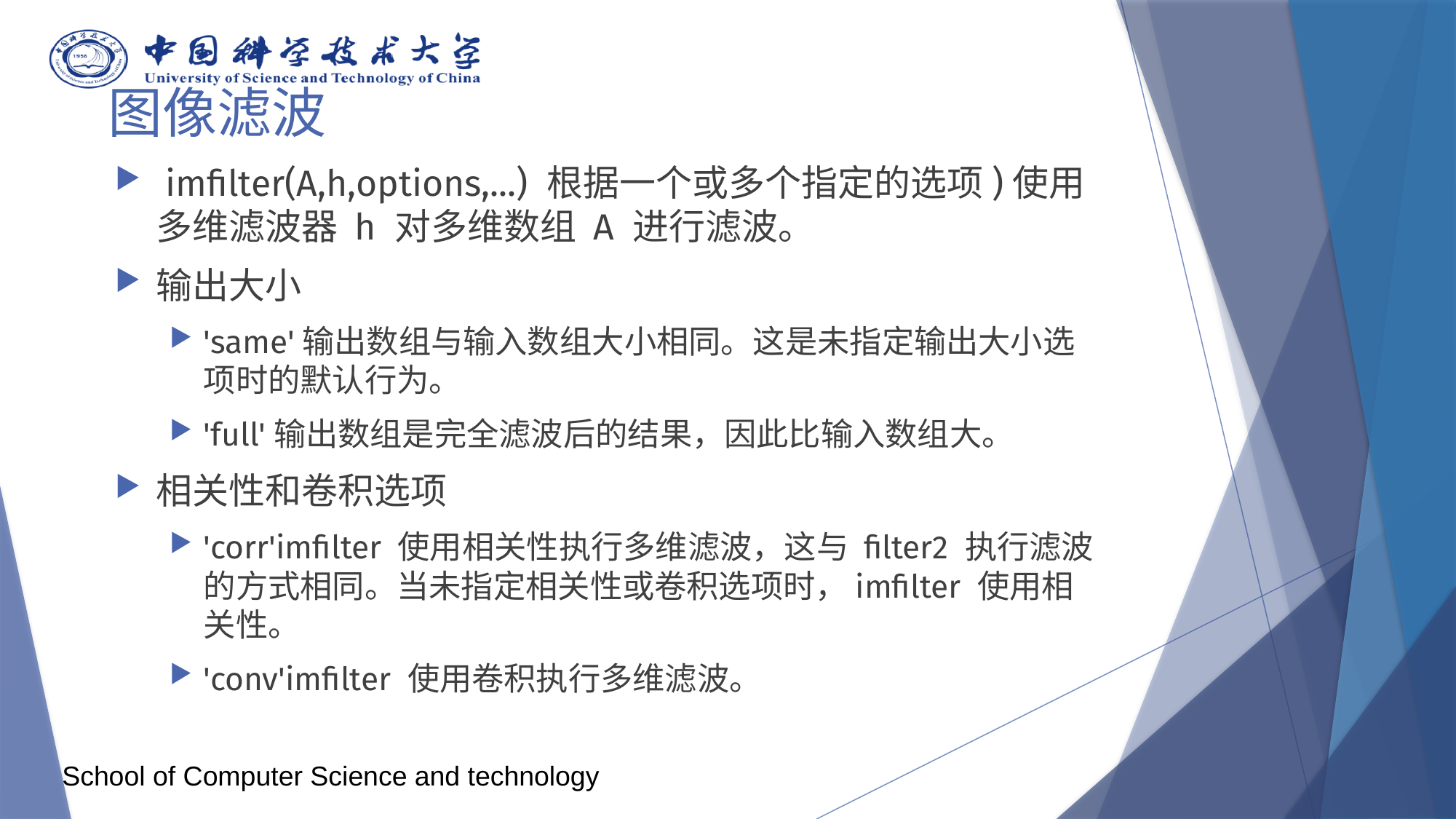

# 图像滤波
 imfilter(A,h,options,...) 根据一个或多个指定的选项)使用多维滤波器 h 对多维数组 A 进行滤波。
输出大小
'same'输出数组与输入数组大小相同。这是未指定输出大小选项时的默认行为。
'full'输出数组是完全滤波后的结果，因此比输入数组大。
相关性和卷积选项
'corr'imfilter 使用相关性执行多维滤波，这与 filter2 执行滤波的方式相同。当未指定相关性或卷积选项时，imfilter 使用相关性。
'conv'imfilter 使用卷积执行多维滤波。